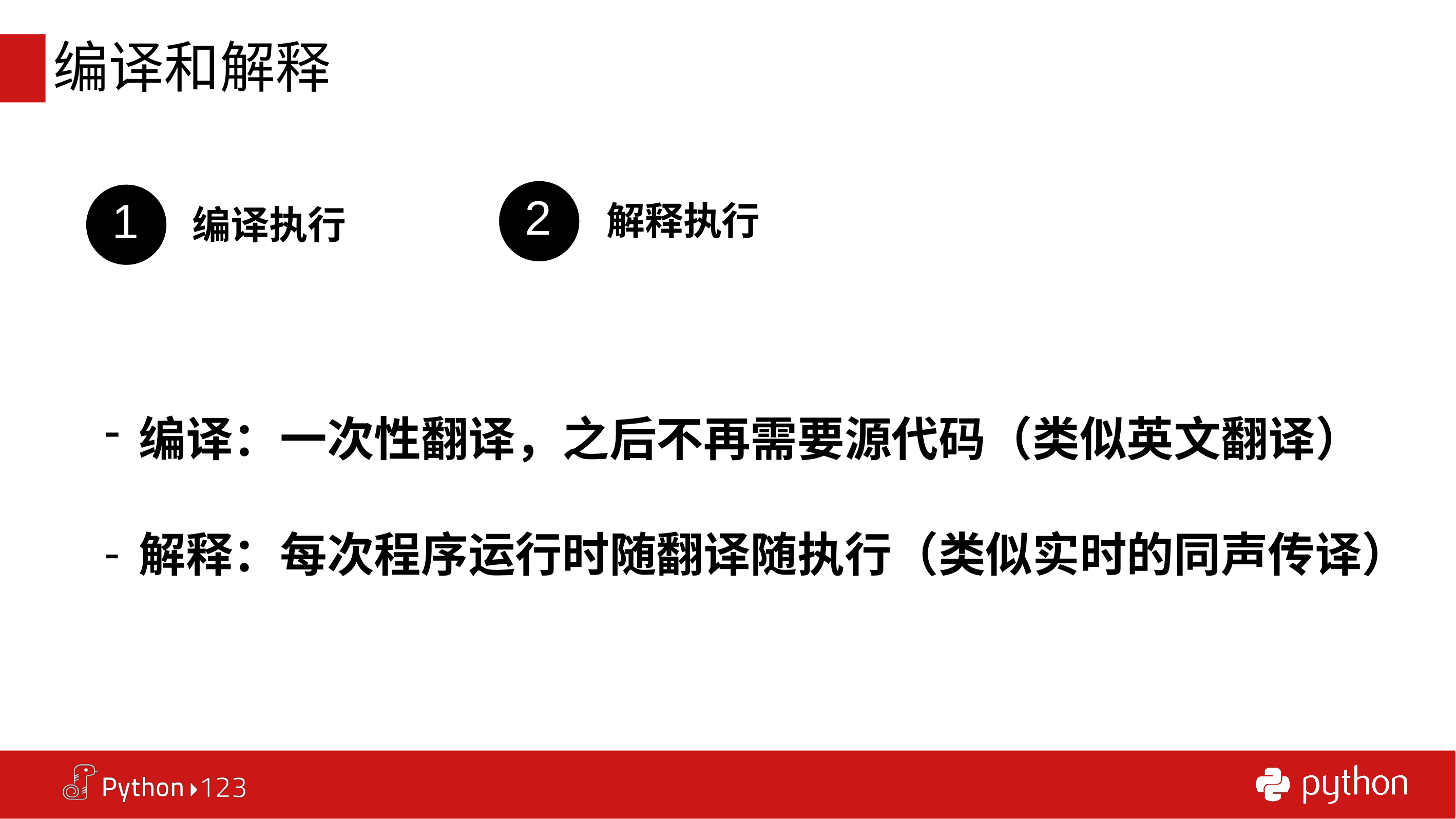

# 编译和解释

1
2	解释执行
编译执行
编译：一次性翻译，之后不再需要源代码（类似英文翻译）

解释：每次程序运行时随翻译随执行（类似实时的同声传译）